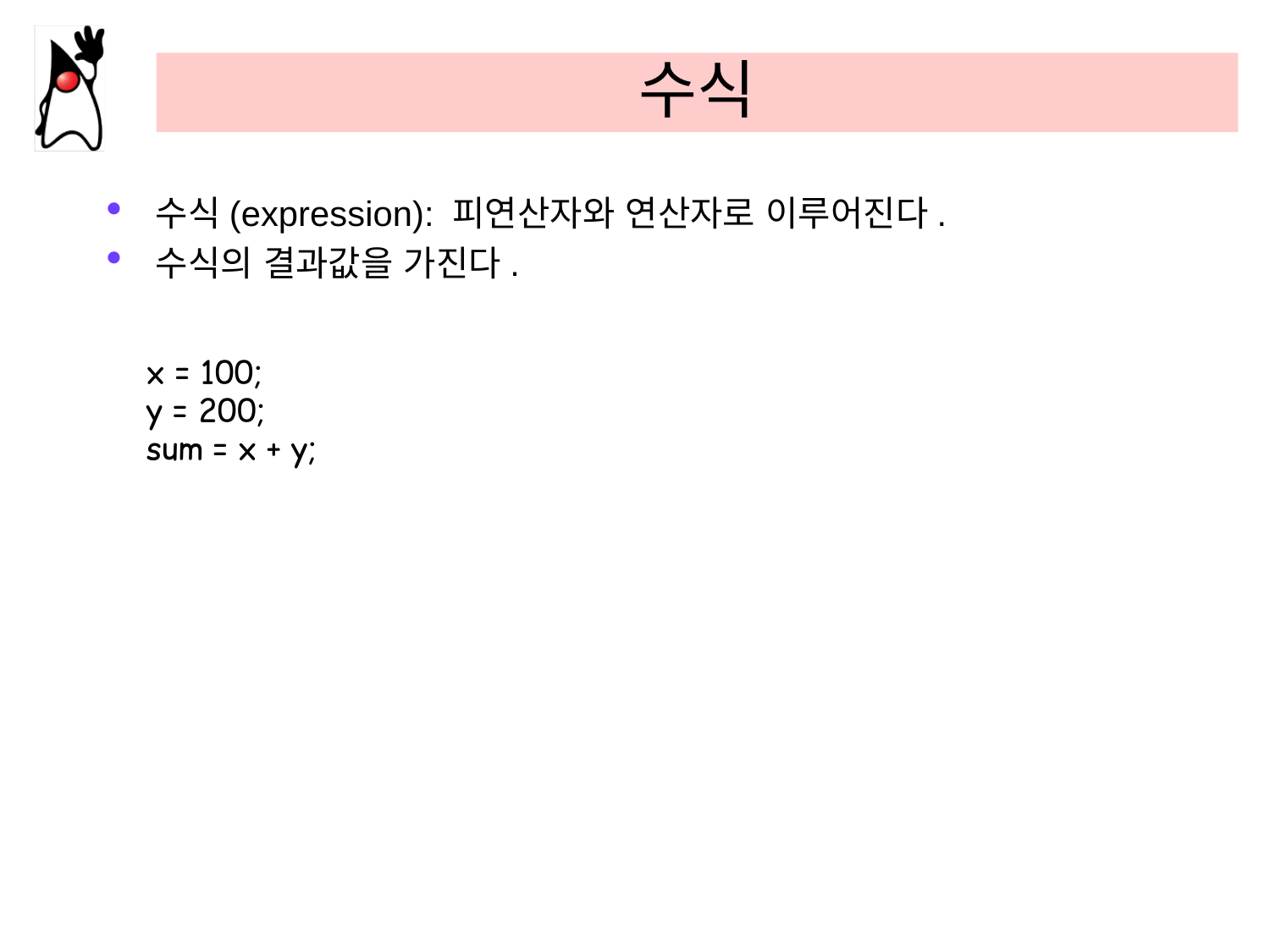

# 수식
수식(expression): 피연산자와 연산자로 이루어진다.
수식의 결과값을 가진다.
x = 100;
y = 200;
sum = x + y;